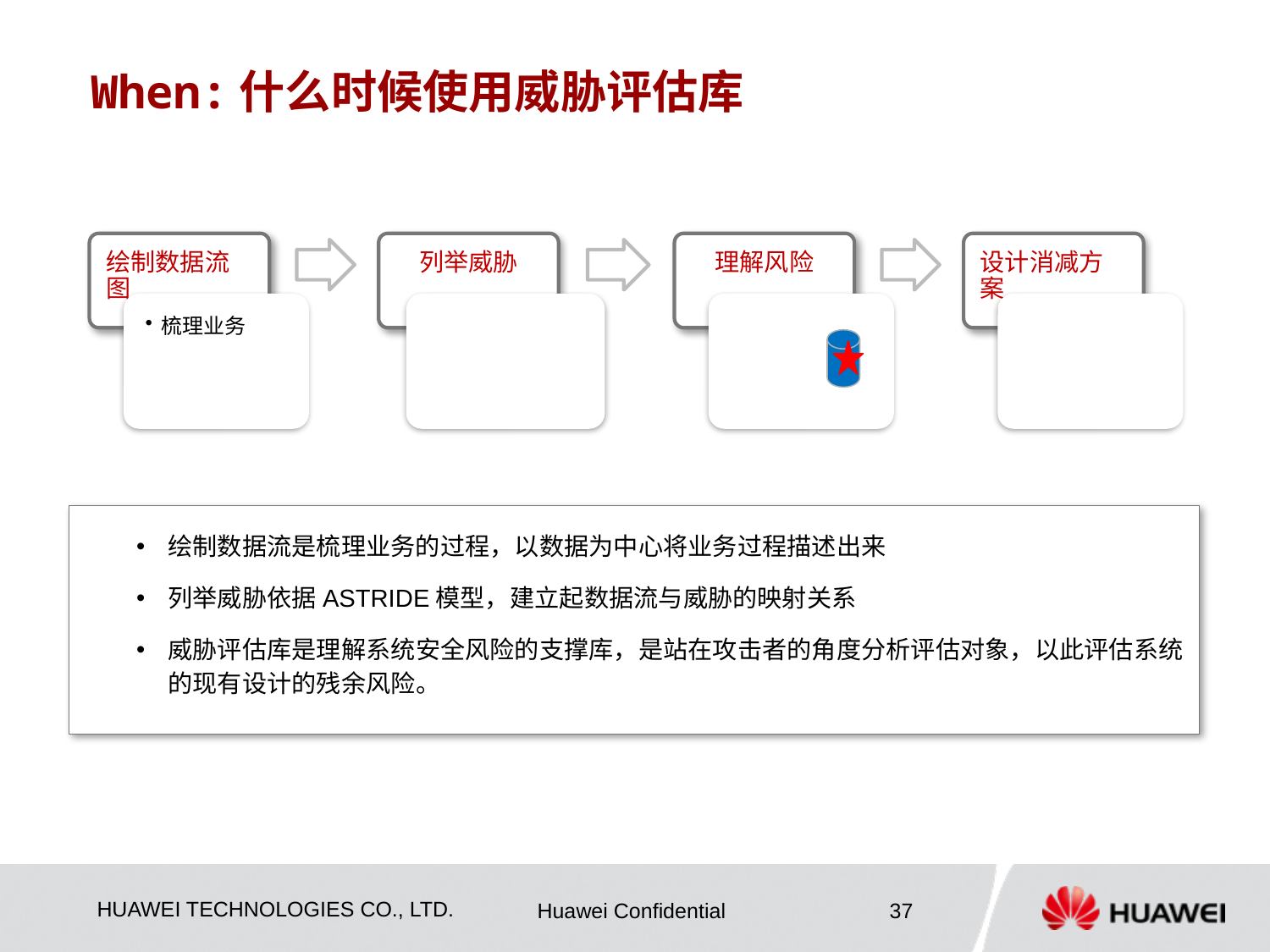

# When:什么时候使用威胁评估库
绘制数据流图
梳理业务

列举威胁
ASTRIDE模型
业务到安全的映射

理解风险
攻击可能性
影响

设计消减方案
根据风险设计方案

绘制数据流是梳理业务的过程，以数据为中心将业务过程描述出来
列举威胁依据ASTRIDE模型，建立起数据流与威胁的映射关系
威胁评估库是理解系统安全风险的支撑库，是站在攻击者的角度分析评估对象，以此评估系统的现有设计的残余风险。